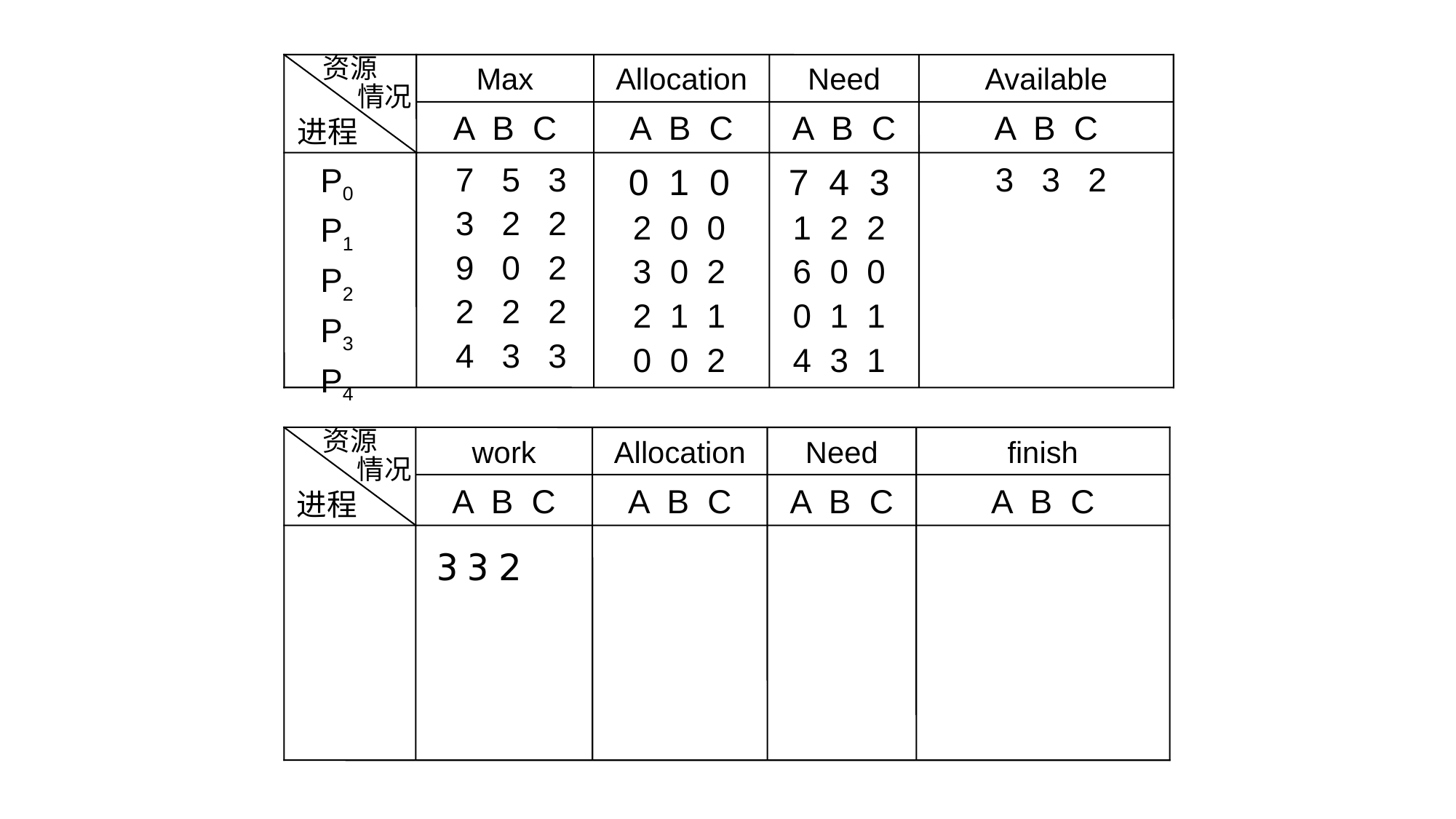

资源

Max

Allocation

Need

Available

A  B  C

A  B  C
A  B  C
A  B  C

情况
进程
P0
P1
P2
P3
P4
7   5   3
3   2   2
9   0   2
2   2   2
4   3   3
0  1  0
2  0  0
3  0  2
2  1  1
0  0  2
7  4  3
1  2  2
6  0  0
0  1  1
4  3  1
 3   3   2

资源

work

Allocation

Need

finish

A  B  C

A  B  C
A  B  C
A  B  C

情况
进程
3 3 2